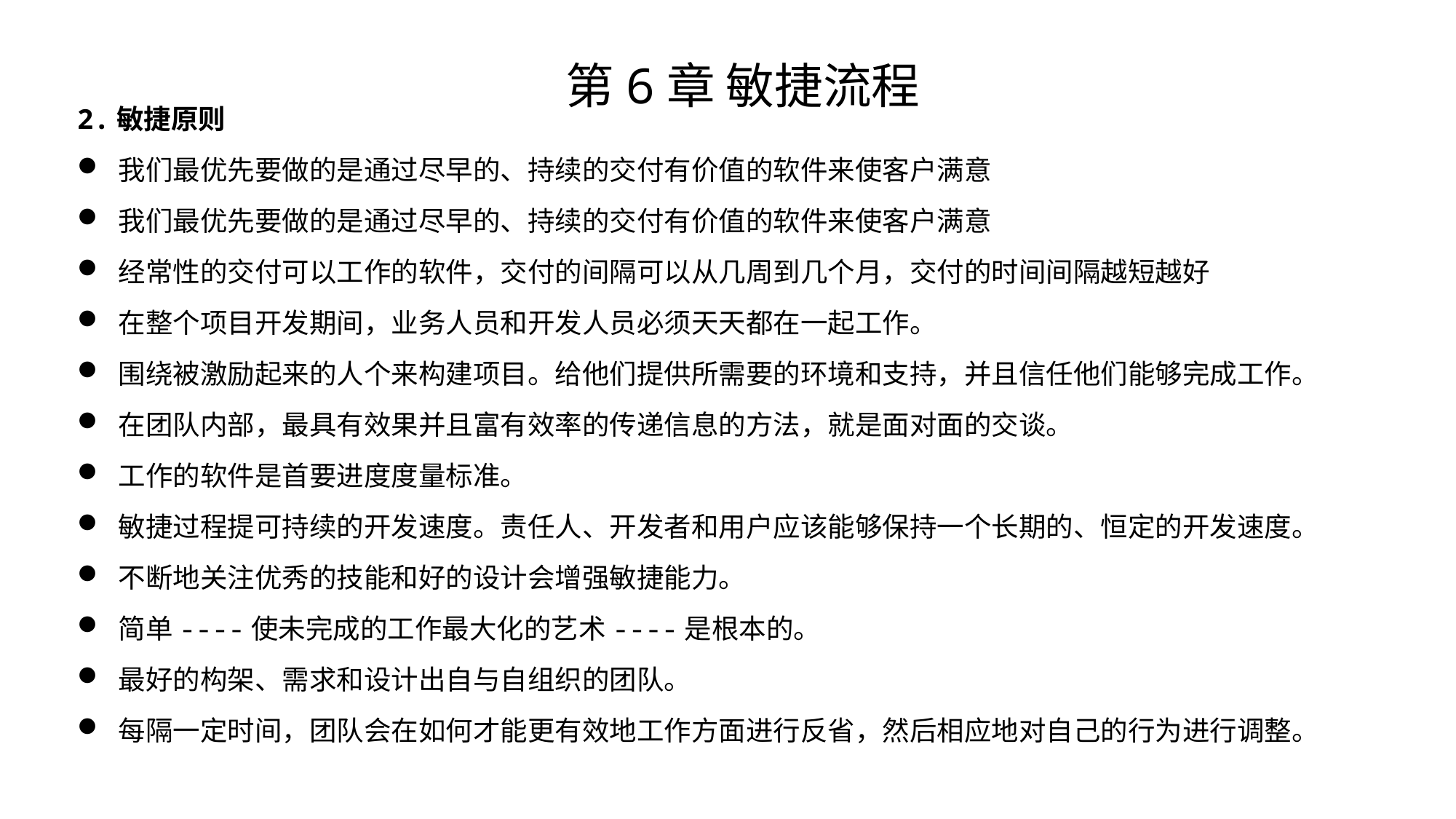

第6章 敏捷流程
2.敏捷原则
我们最优先要做的是通过尽早的、持续的交付有价值的软件来使客户满意
我们最优先要做的是通过尽早的、持续的交付有价值的软件来使客户满意
经常性的交付可以工作的软件，交付的间隔可以从几周到几个月，交付的时间间隔越短越好
在整个项目开发期间，业务人员和开发人员必须天天都在一起工作。
围绕被激励起来的人个来构建项目。给他们提供所需要的环境和支持，并且信任他们能够完成工作。
在团队内部，最具有效果并且富有效率的传递信息的方法，就是面对面的交谈。
工作的软件是首要进度度量标准。
敏捷过程提可持续的开发速度。责任人、开发者和用户应该能够保持一个长期的、恒定的开发速度。
不断地关注优秀的技能和好的设计会增强敏捷能力。
简单----使未完成的工作最大化的艺术----是根本的。
最好的构架、需求和设计出自与自组织的团队。
每隔一定时间，团队会在如何才能更有效地工作方面进行反省，然后相应地对自己的行为进行调整。